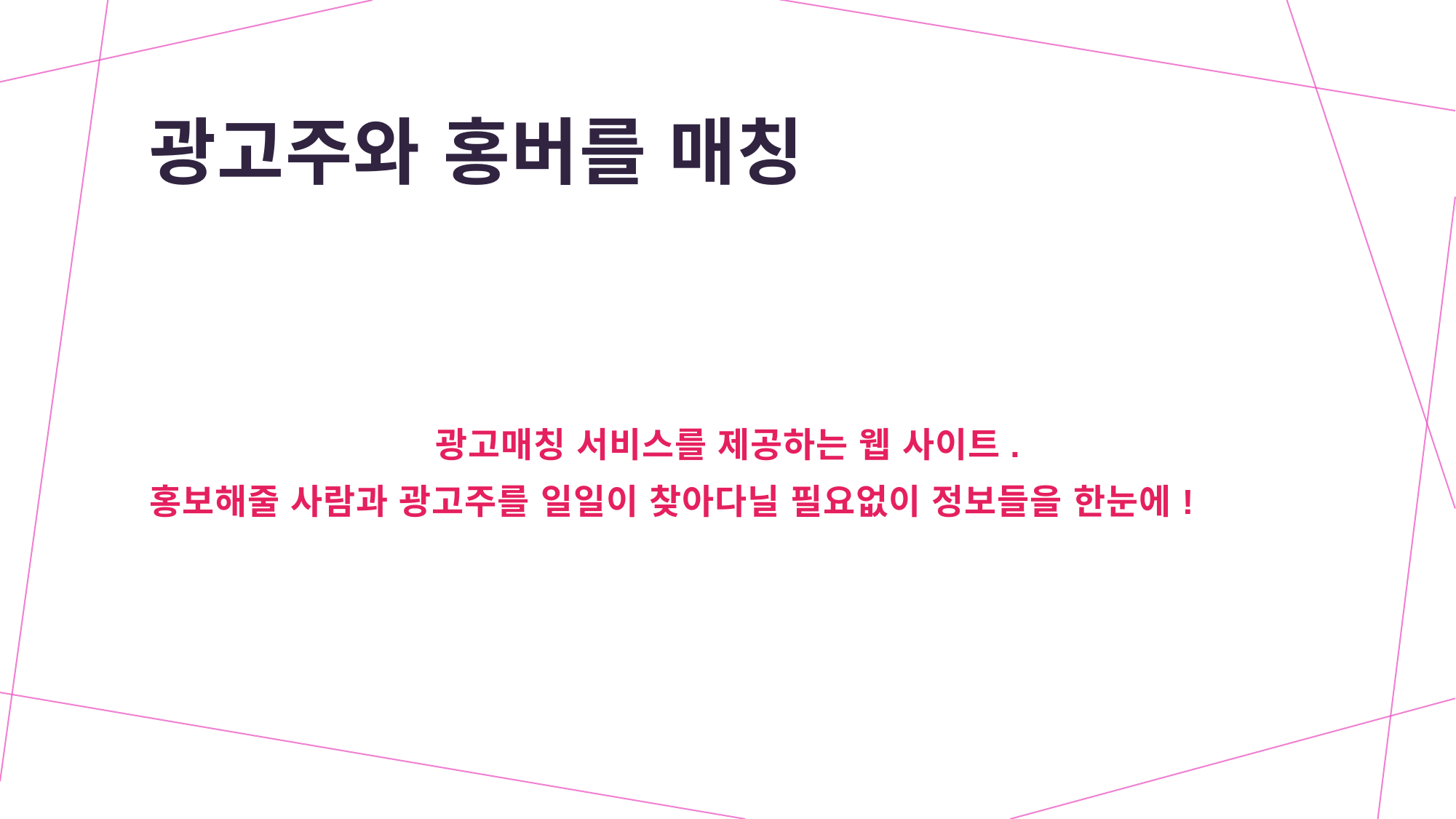

# 광고주와 홍버를 매칭
광고매칭 서비스를 제공하는 웹 사이트.
홍보해줄 사람과 광고주를 일일이 찾아다닐 필요없이 정보들을 한눈에!